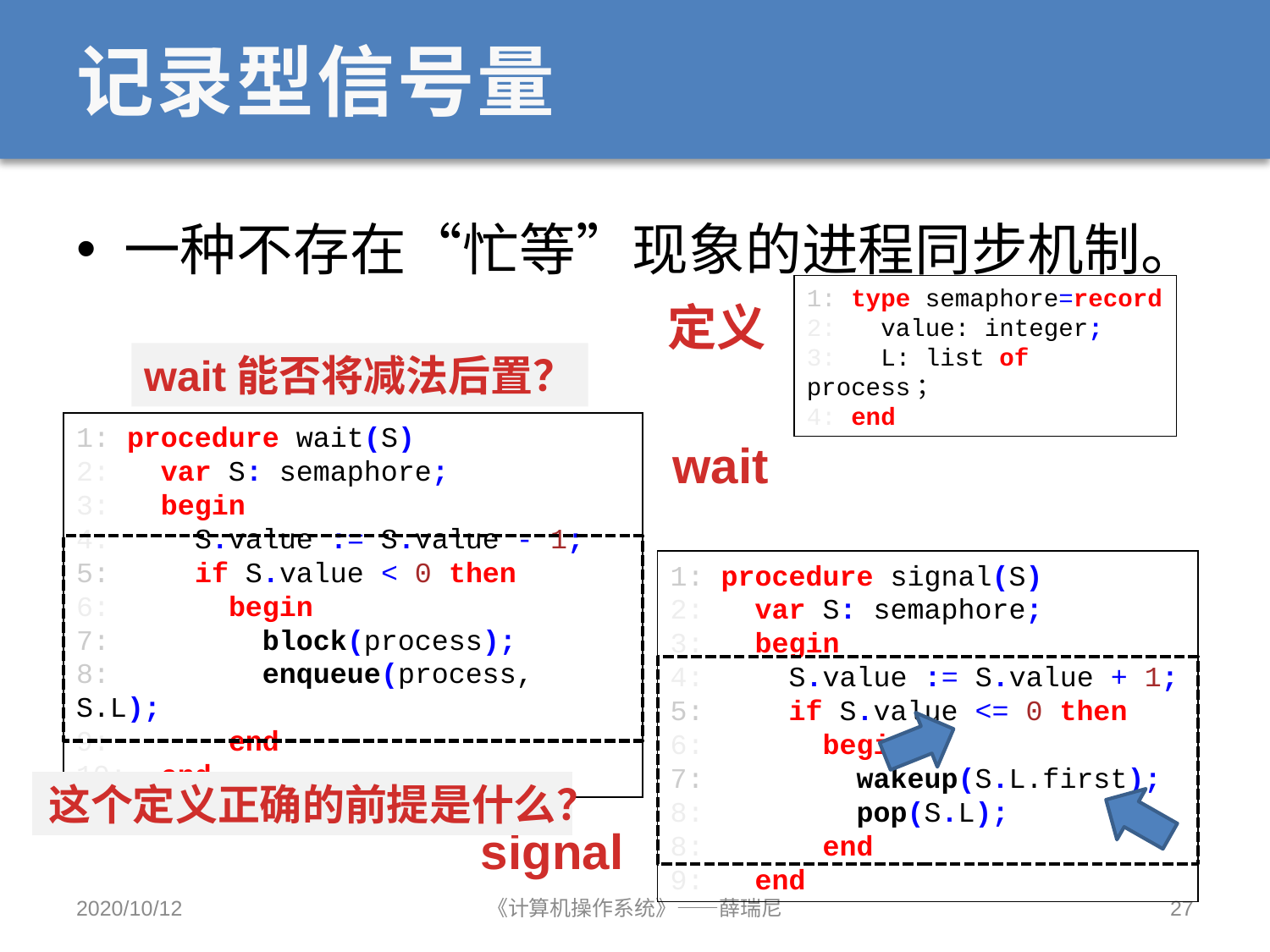

# 记录型信号量
一种不存在“忙等”现象的进程同步机制。

定义
1: type semaphore=record
2:   value: integer;
3:   L: list of process；
4: end
wait能否将减法后置？
1: procedure wait(S)
2:   var S: semaphore;
3:   begin
4:     S.value := S.value - 1;
5:     if S.value < 0 then
6:       begin
7:         block(process);
8:         enqueue(process, S.L);
9:       end
10:  end
wait

1: procedure signal(S)
2:   var S: semaphore;
3:   begin
4:     S.value := S.value + 1;
5:     if S.value <= 0 then
6:       begin
7:         wakeup(S.L.first);
8:         pop(S.L);
8:       end
9:   end
signal

这个定义正确的前提是什么？

2020/10/12
《计算机操作系统》——薛瑞尼
27